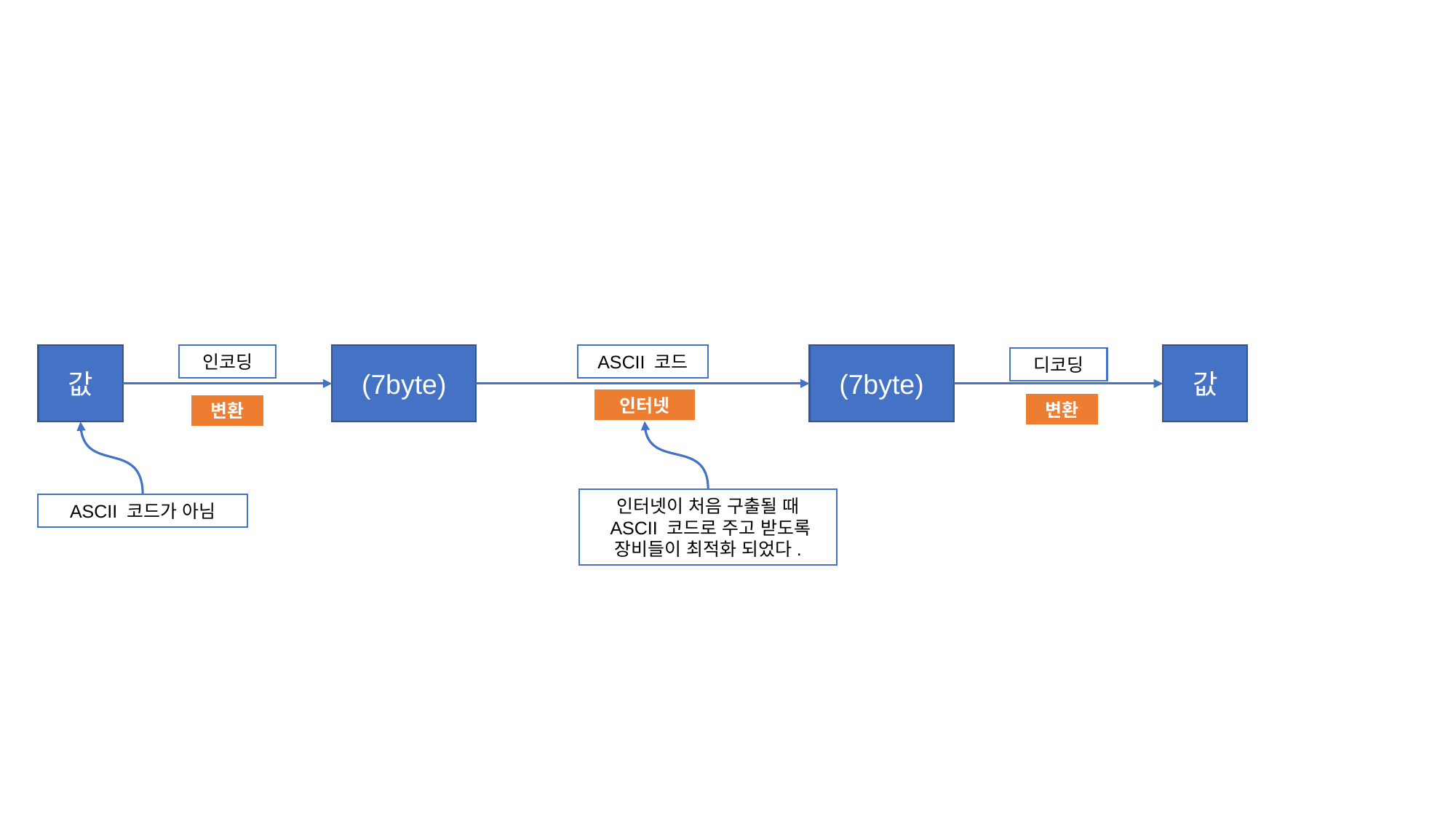

ASCII 코드
값
인코딩
(7byte)
(7byte)
값
디코딩
인터넷
변환
변환
인터넷이 처음 구출될 때
 ASCII 코드로 주고 받도록 장비들이 최적화 되었다.
ASCII 코드가 아님